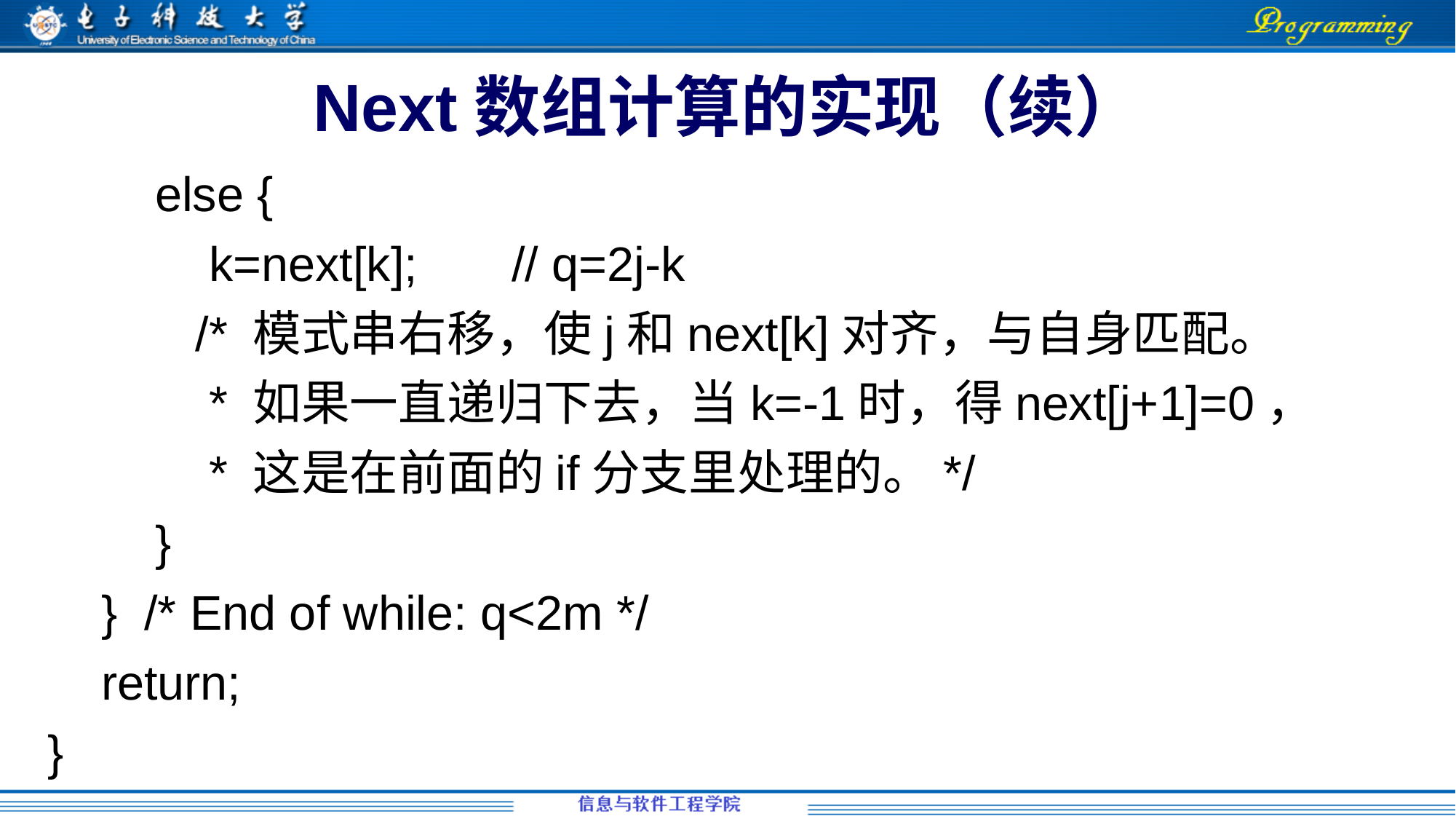

# Next数组计算的实现（续）
        else {
            k=next[k];       // q=2j-k
           /* 模式串右移，使j和next[k]对齐，与自身匹配。
            * 如果一直递归下去，当k=-1时，得next[j+1]=0，
            * 这是在前面的if分支里处理的。*/
        }
    }  /* End of while: q<2m */
    return;
}